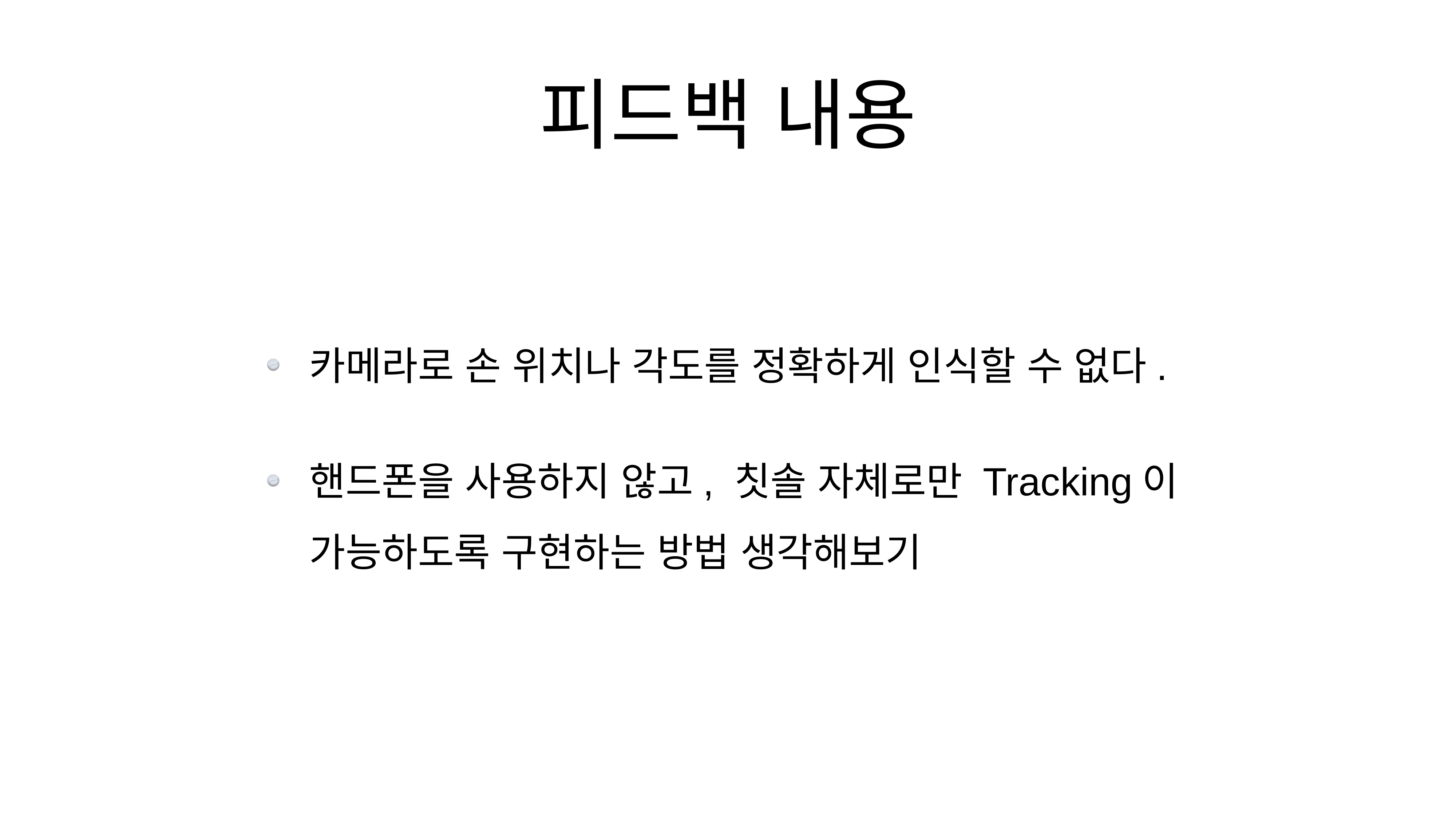

# 피드백 내용
카메라로 손 위치나 각도를 정확하게 인식할 수 없다.
핸드폰을 사용하지 않고, 칫솔 자체로만 Tracking이 가능하도록 구현하는 방법 생각해보기